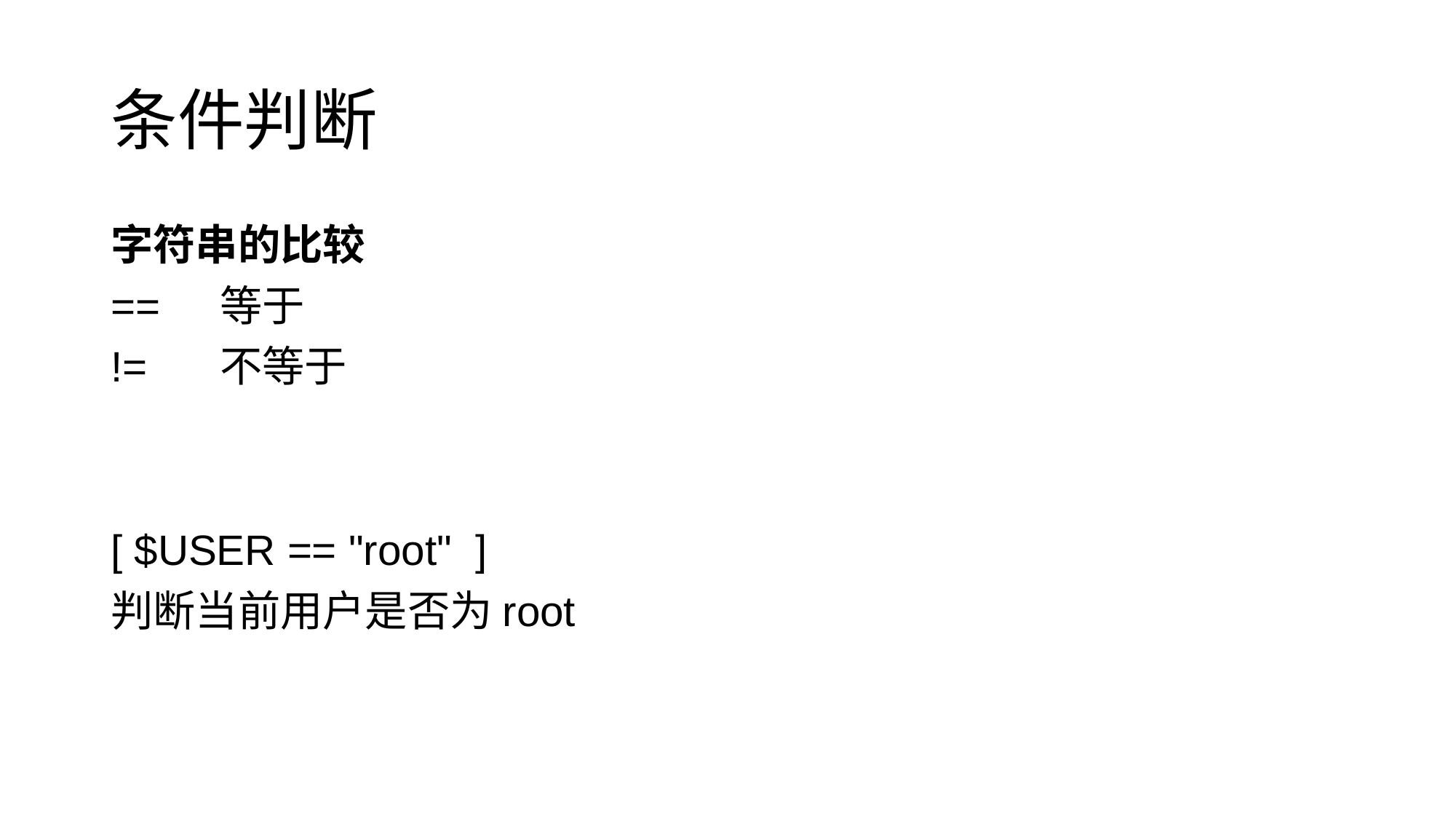

# 条件判断
字符串的比较
==	等于
!=	不等于

[ $USER == "root"  ]
判断当前用户是否为root